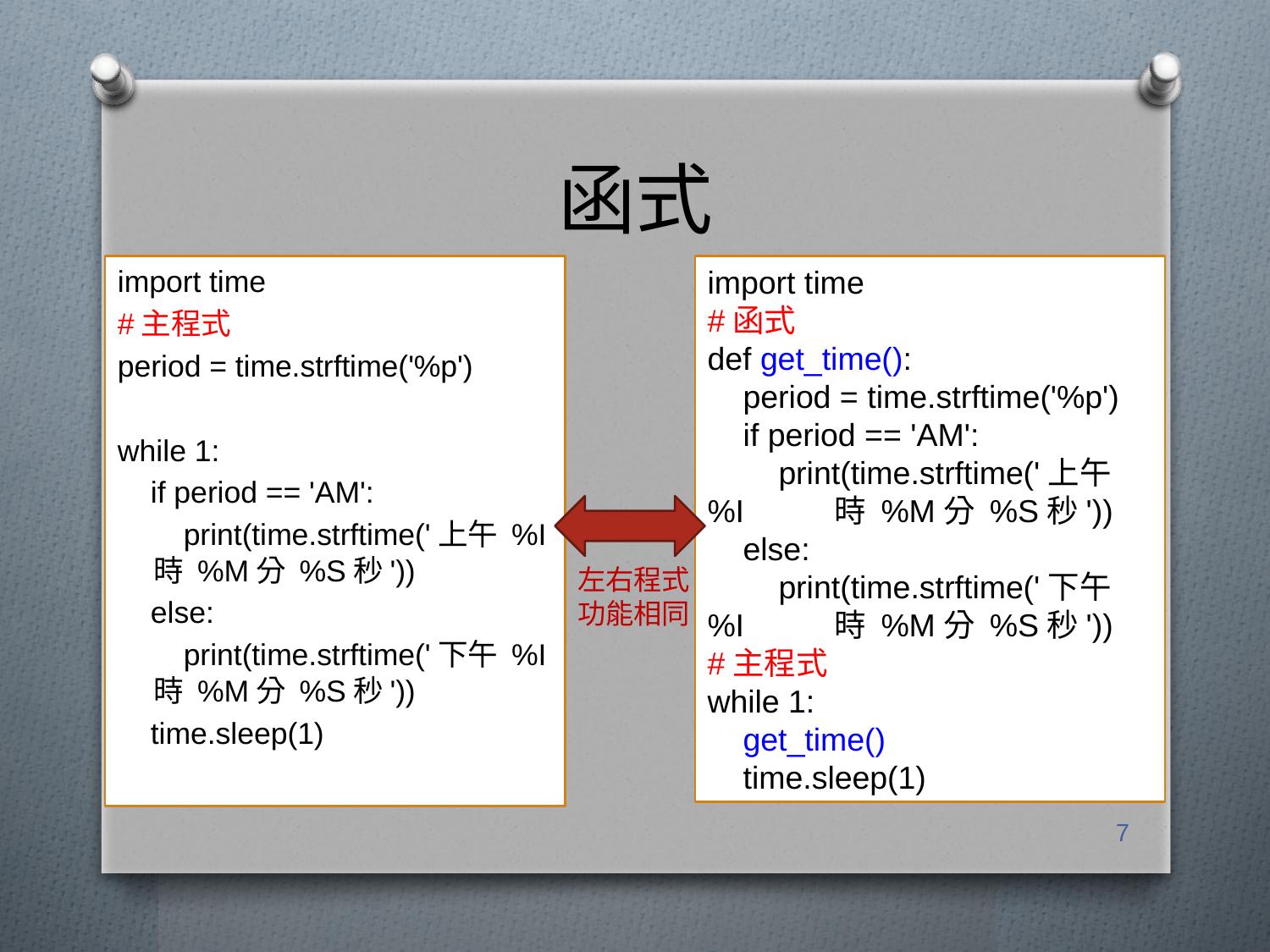

# 函式
import time
#主程式
period = time.strftime('%p')

while 1:
    if period == 'AM':
        print(time.strftime('上午 %I	時 %M分 %S秒'))
    else:
        print(time.strftime('下午 %I	時 %M分 %S秒'))
    time.sleep(1)

import time
#函式
def get_time():
    period = time.strftime('%p')
    if period == 'AM':
        print(time.strftime('上午 %I	時 %M分 %S秒'))
    else:
        print(time.strftime('下午 %I	時 %M分 %S秒'))
#主程式
while 1:
    get_time()
    time.sleep(1)

左右程式
功能相同
7